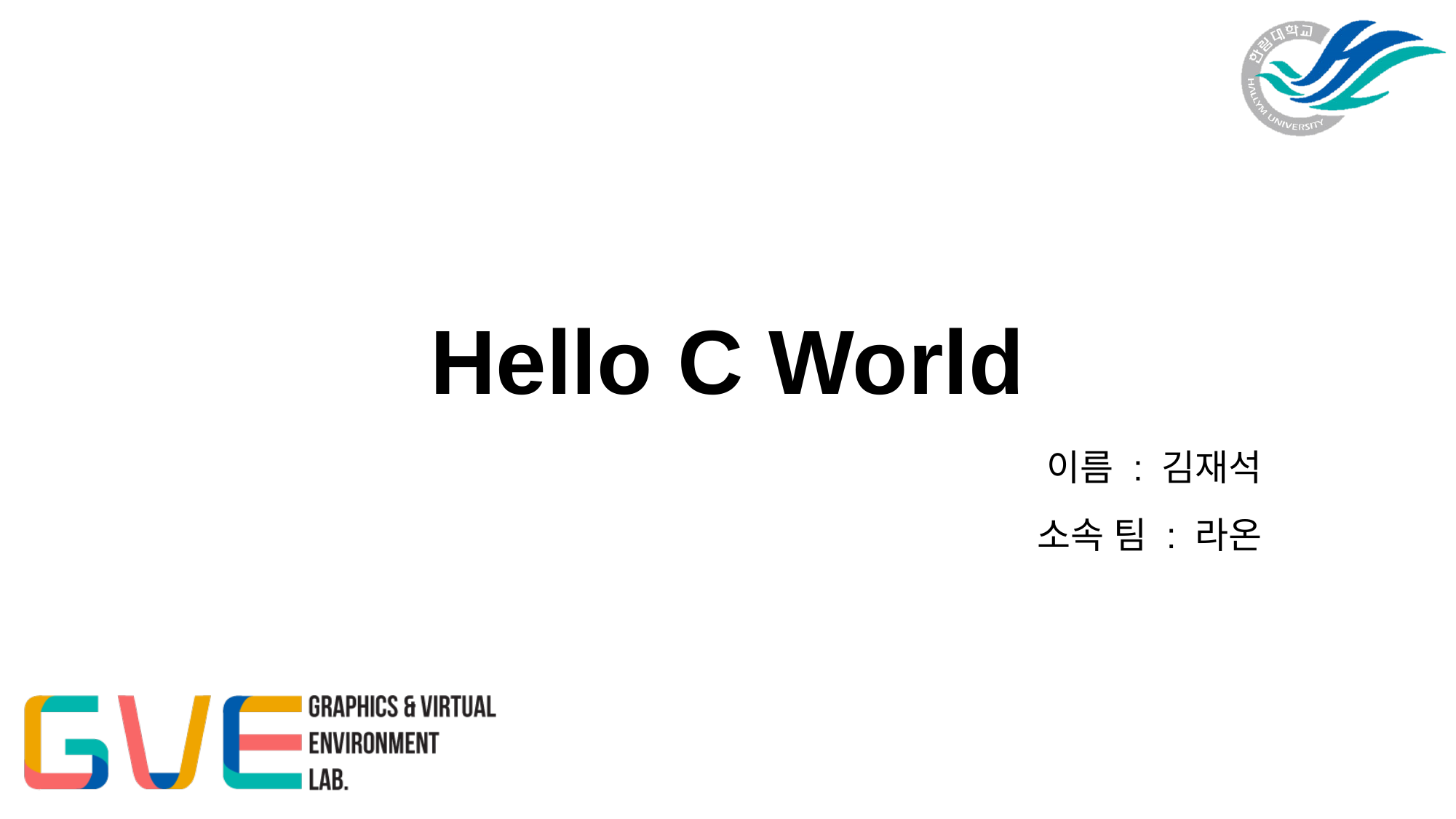

# Hello C World
이름 : 김재석
소속 팀 : 라온